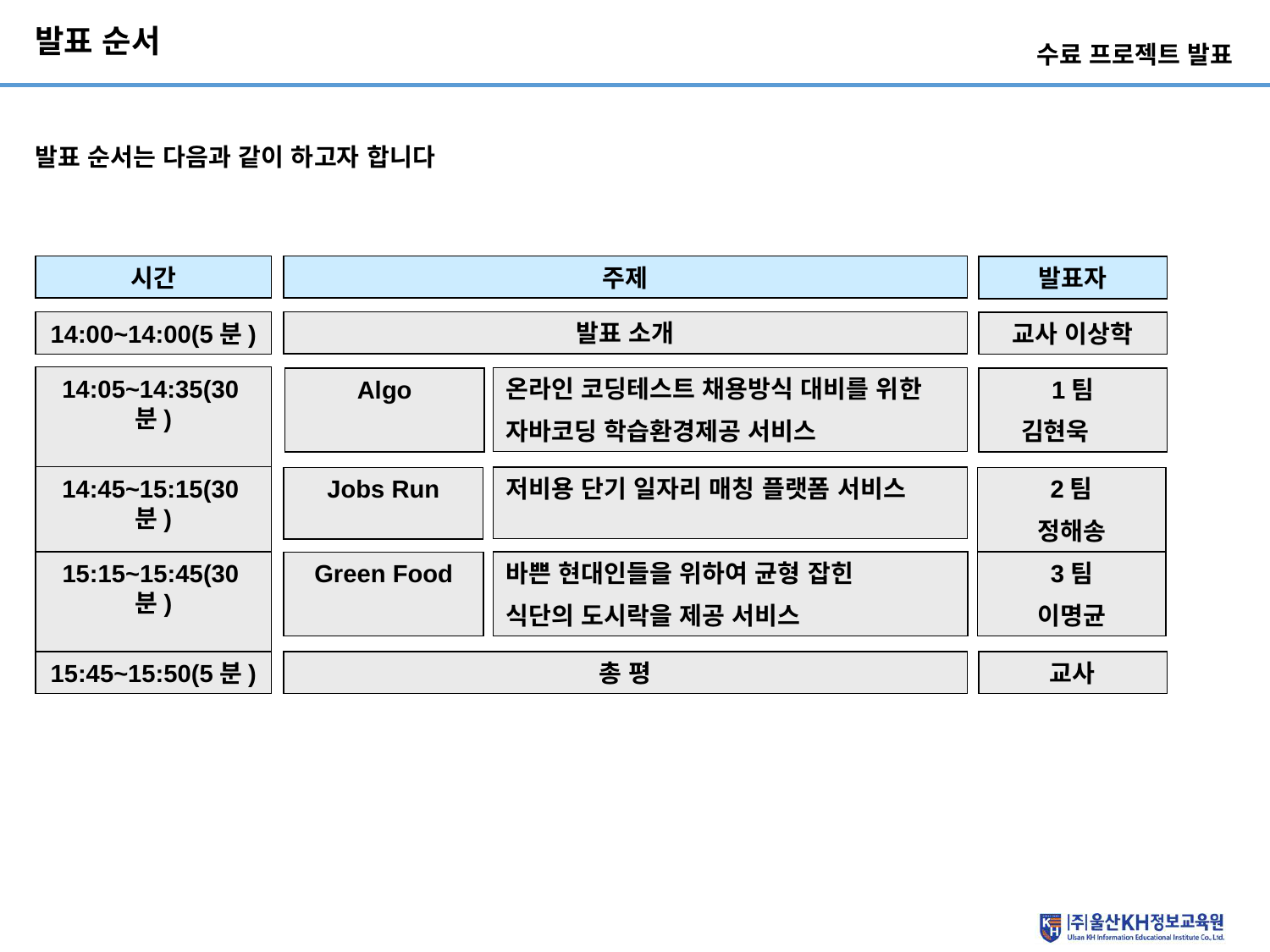

# 발표 순서
수료 프로젝트 발표
발표 순서는 다음과 같이 하고자 합니다
시간
주제
발표자
발표 소개
14:00~14:00(5분)
교사 이상학
14:05~14:35(30분)

온라인 코딩테스트 채용방식 대비를 위한
자바코딩 학습환경제공 서비스
Algo

1팀
김현욱
14:45~15:15(30분)
저비용 단기 일자리 매칭 플랫폼 서비스
Jobs Run
2팀
정해송
15:15~15:45(30분)

바쁜 현대인들을 위하여 균형 잡힌
식단의 도시락을 제공 서비스
Green Food

3팀
이명균
15:45~15:50(5분)
총 평
교사